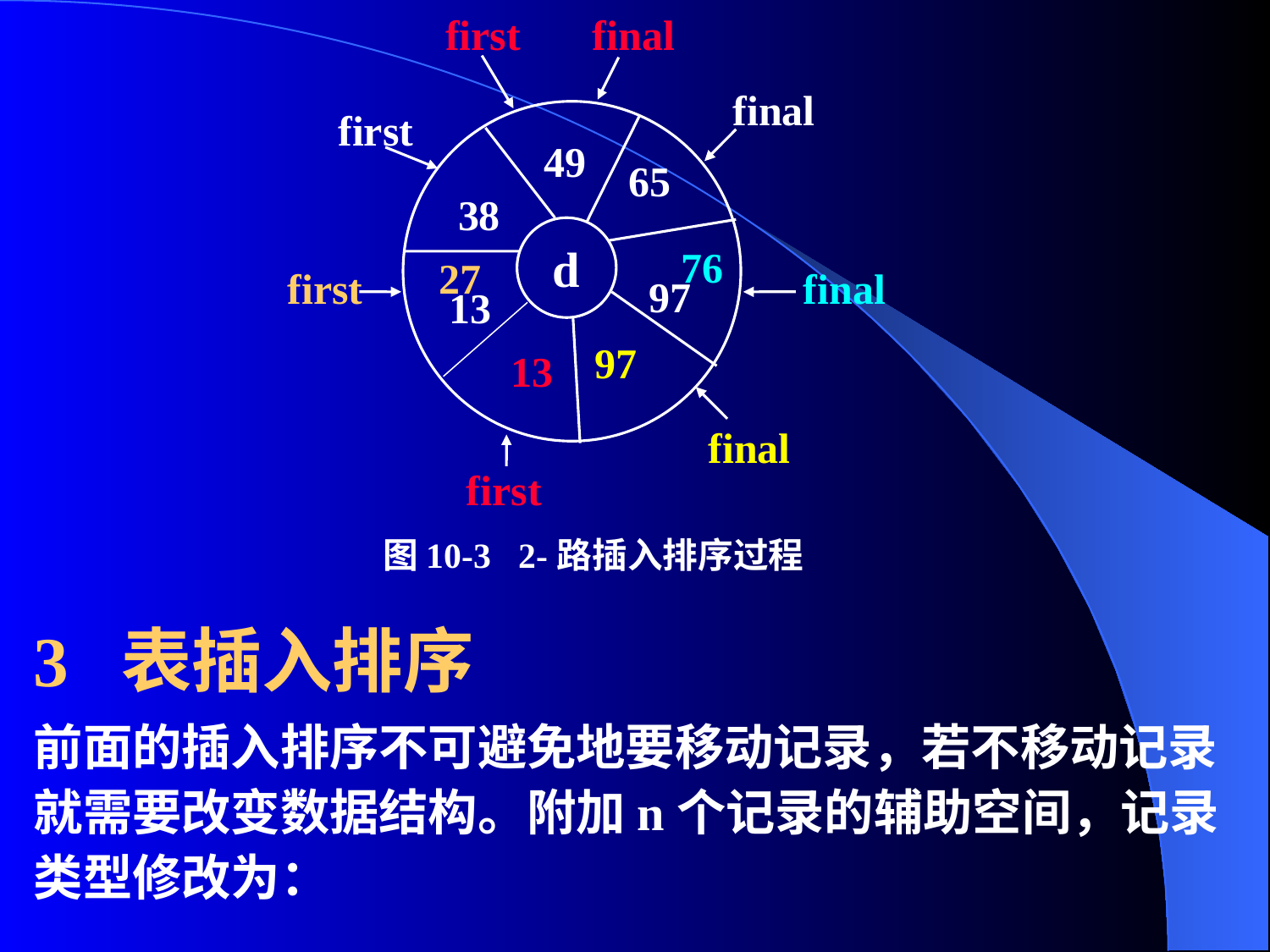

first
final

final
first

49

65
38
d

76
27

first
final
97
13

97
13

final

first
图10-3   2-路插入排序过程
3  表插入排序
前面的插入排序不可避免地要移动记录，若不移动记录就需要改变数据结构。附加n个记录的辅助空间，记录类型修改为：